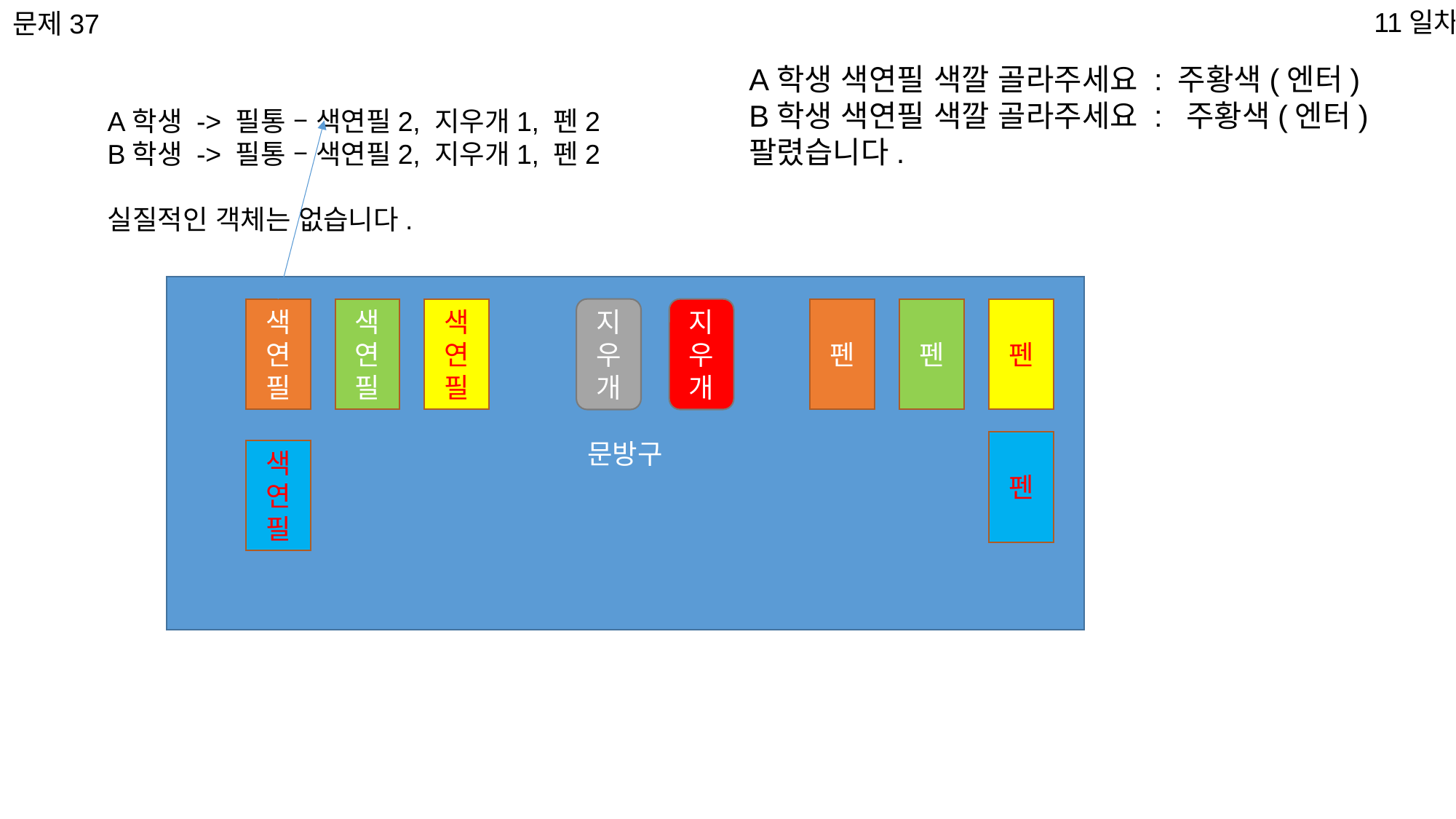

11일차
문제37
A학생 색연필 색깔 골라주세요 : 주황색(엔터)
B학생 색연필 색깔 골라주세요 :  주황색(엔터)
팔렸습니다.
A학생 -> 필통 – 색연필2, 지우개1, 펜2
B학생 -> 필통 – 색연필2, 지우개1, 펜2

실질적인 객체는 없습니다.
문방구
색
연
필
색
연
필
색
연
필
지우개
지우개
펜
펜
펜
펜
색
연
필